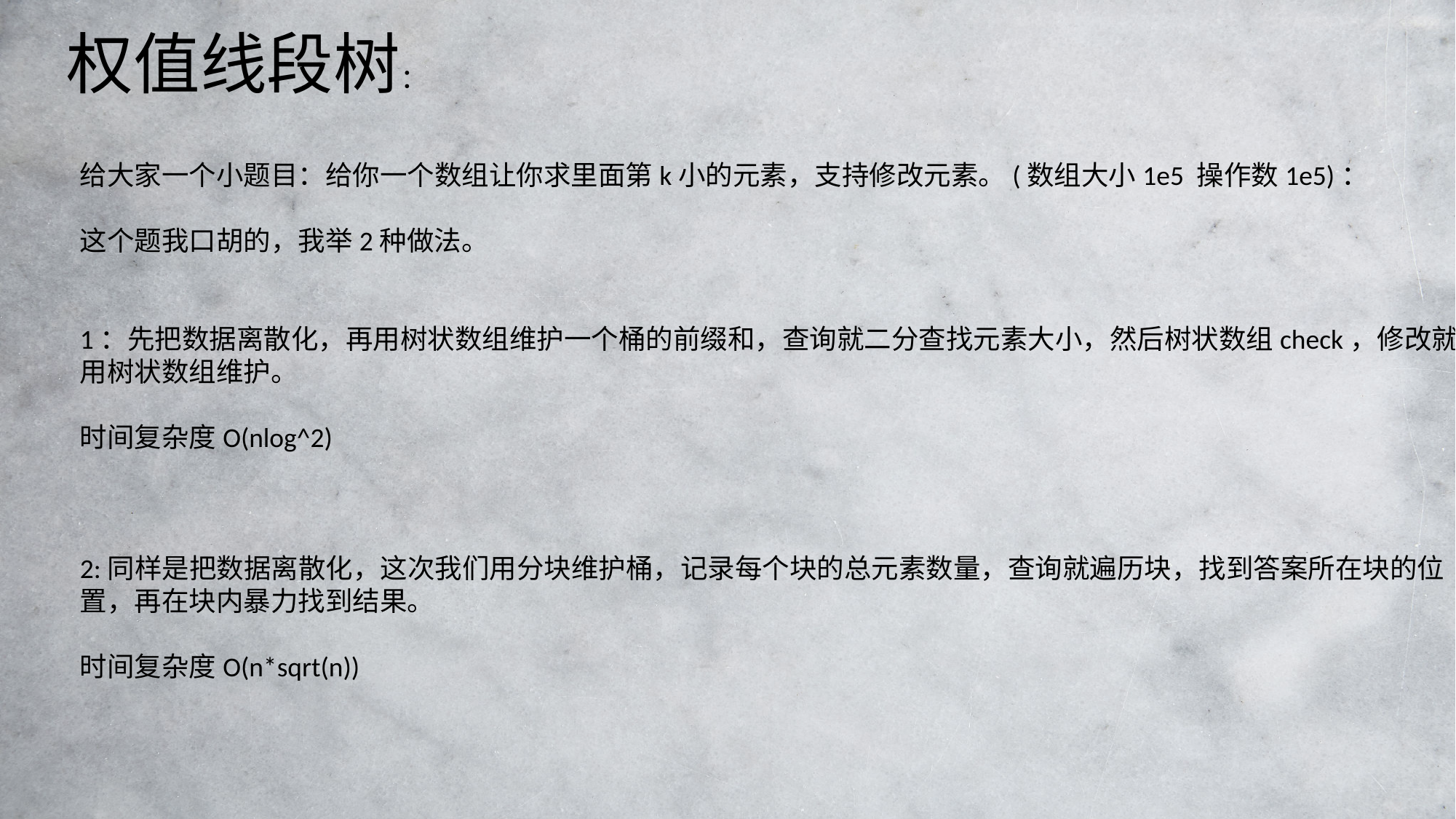

权值线段树：

给大家一个小题目：给你一个数组让你求里面第k小的元素，支持修改元素。(数组大小1e5 操作数1e5)：

这个题我口胡的，我举2种做法。

1：先把数据离散化，再用树状数组维护一个桶的前缀和，查询就二分查找元素大小，然后树状数组check，修改就
用树状数组维护。

时间复杂度O(nlog^2)

2:同样是把数据离散化，这次我们用分块维护桶，记录每个块的总元素数量，查询就遍历块，找到答案所在块的位
置，再在块内暴力找到结果。

时间复杂度O(n*sqrt(n))